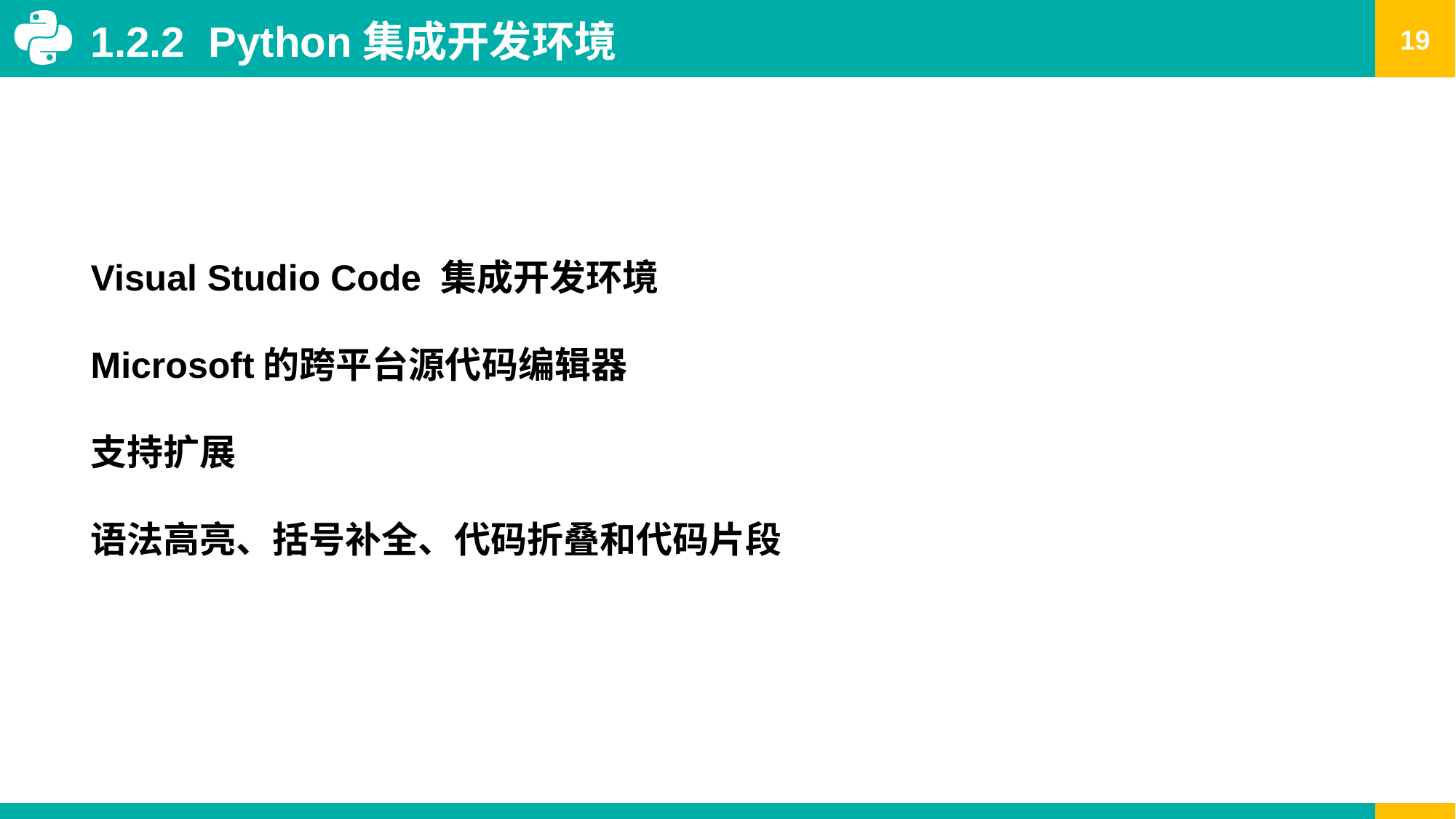

1.2.2  Python集成开发环境
Visual Studio Code 集成开发环境

Microsoft的跨平台源代码编辑器

支持扩展

语法高亮、括号补全、代码折叠和代码片段